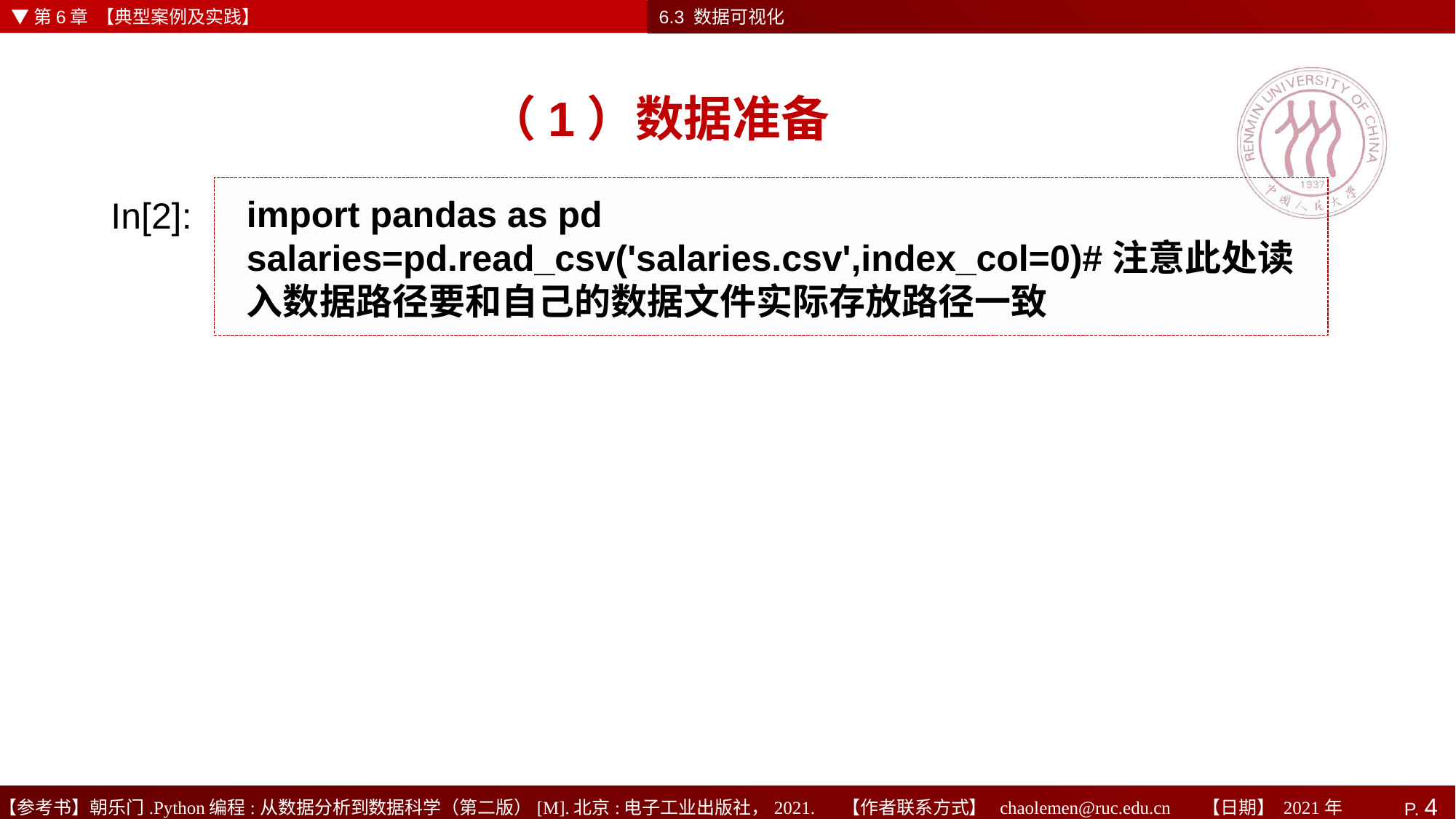

▼第6章  【典型案例及实践】
6.3 数据可视化
# （1）数据准备
import pandas as pd
salaries=pd.read_csv('salaries.csv',index_col=0)#注意此处读入数据路径要和自己的数据文件实际存放路径一致
In[2]: